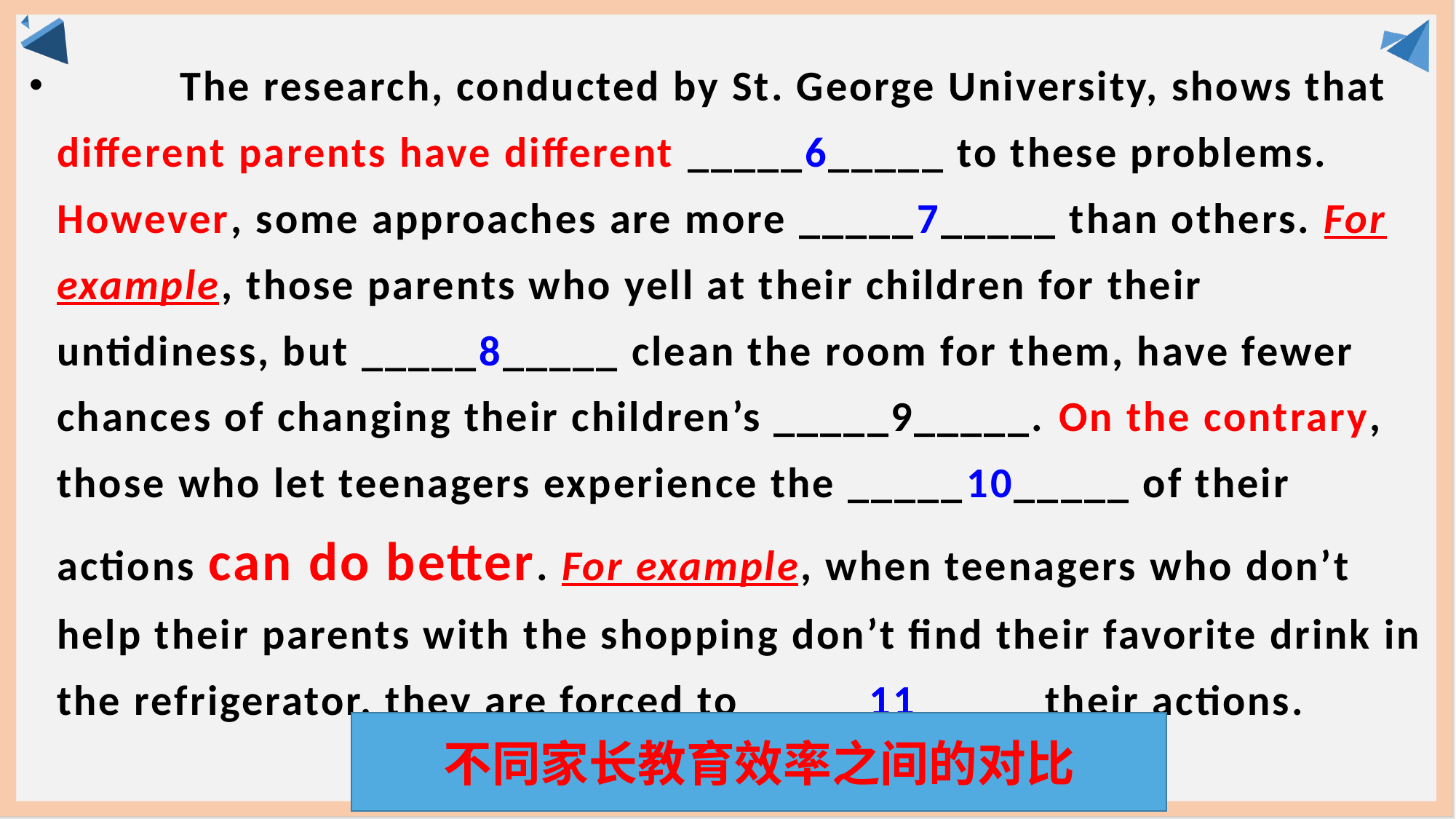

The research, conducted by St. George University, shows that different parents have different _____6_____ to these problems. However, some approaches are more _____7_____ than others. For example, those parents who yell at their children for their untidiness, but _____8_____ clean the room for them, have fewer chances of changing their children’s _____9_____. On the contrary, those who let teenagers experience the _____10_____ of their actions can do better. For example, when teenagers who don’t help their parents with the shopping don’t find their favorite drink in the refrigerator, they are forced to _____11_____ their actions.

不同家长教育效率之间的对比